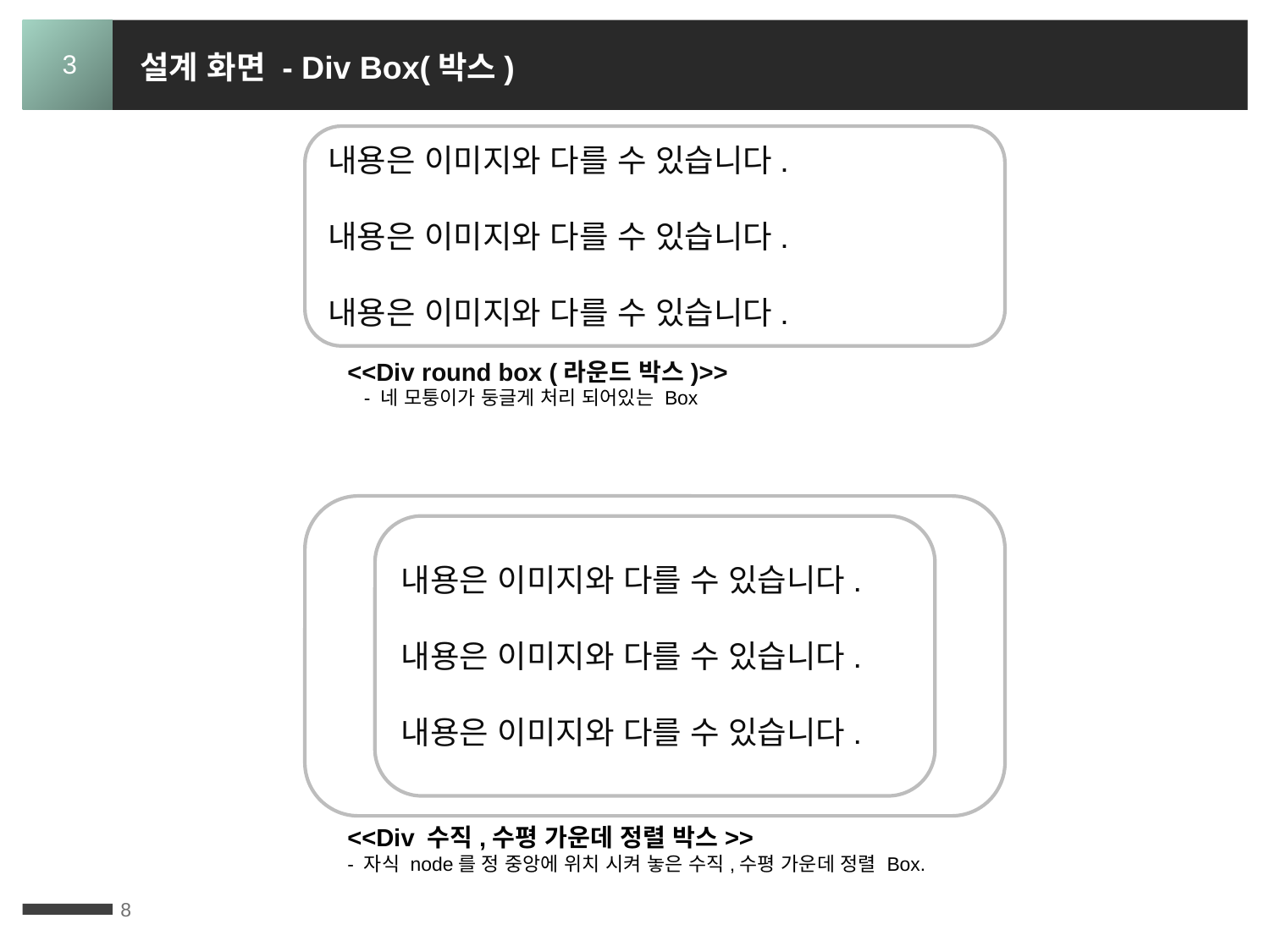

설계 화면 - Div Box(박스)
3
내용은 이미지와 다를 수 있습니다.

내용은 이미지와 다를 수 있습니다.

내용은 이미지와 다를 수 있습니다.
<<Div round box (라운드 박스)>>
   - 네 모퉁이가 둥글게 처리 되어있는 Box

내용은 이미지와 다를 수 있습니다.

내용은 이미지와 다를 수 있습니다.

내용은 이미지와 다를 수 있습니다.
<<Div 수직,수평 가운데 정렬 박스>>
- 자식 node를 정 중앙에 위치 시켜 놓은 수직,수평 가운데 정렬 Box.
8